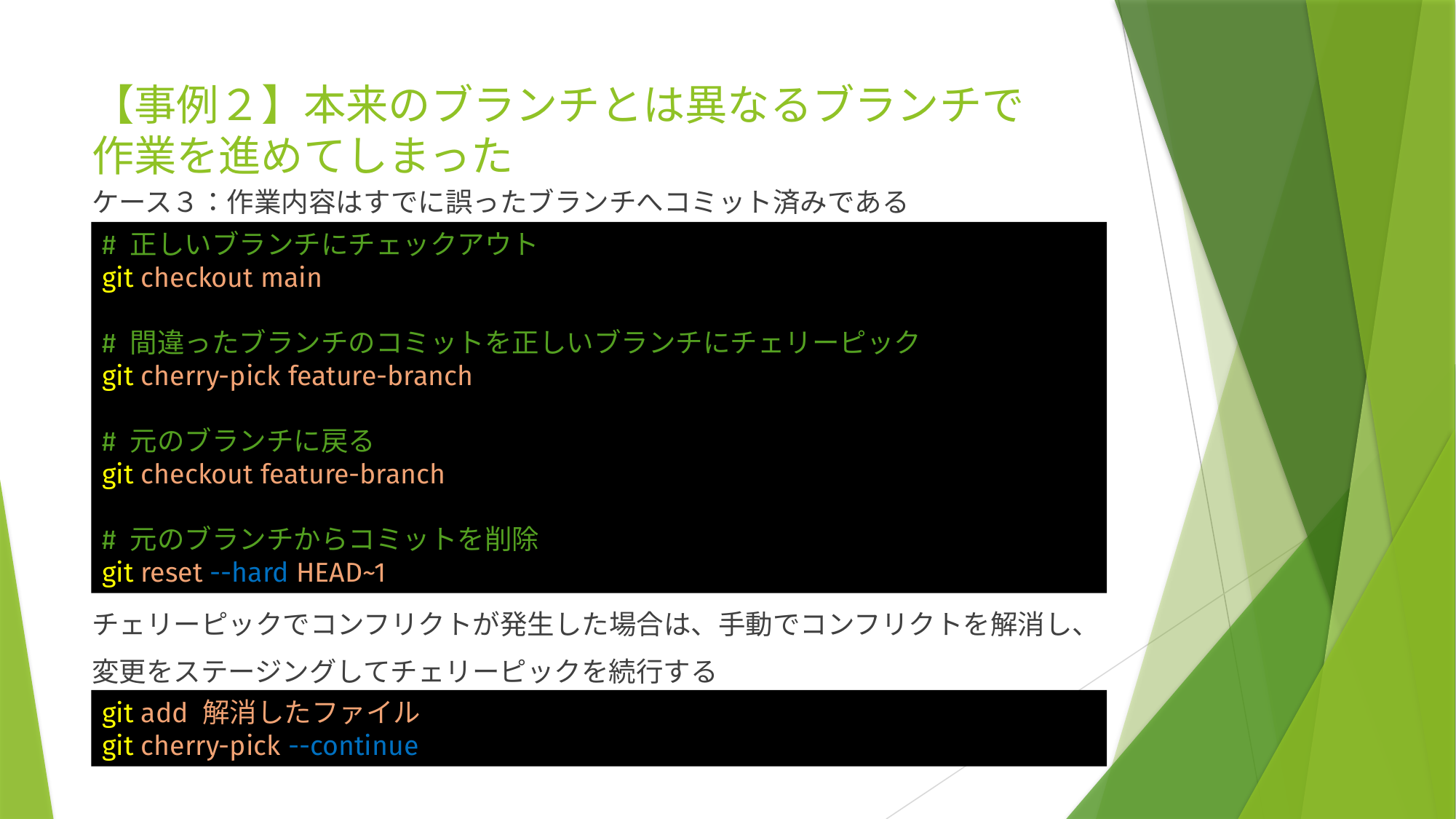

# 【事例２】本来のブランチとは異なるブランチで 作業を進めてしまった
ケース３：作業内容はすでに誤ったブランチへコミット済みである
# 正しいブランチにチェックアウト
git checkout main

# 間違ったブランチのコミットを正しいブランチにチェリーピック
git cherry-pick feature-branch

# 元のブランチに戻る
git checkout feature-branch

# 元のブランチからコミットを削除
git reset --hard HEAD~1
チェリーピックでコンフリクトが発生した場合は、手動でコンフリクトを解消し、
変更をステージングしてチェリーピックを続行する
git add 解消したファイル
git cherry-pick --continue